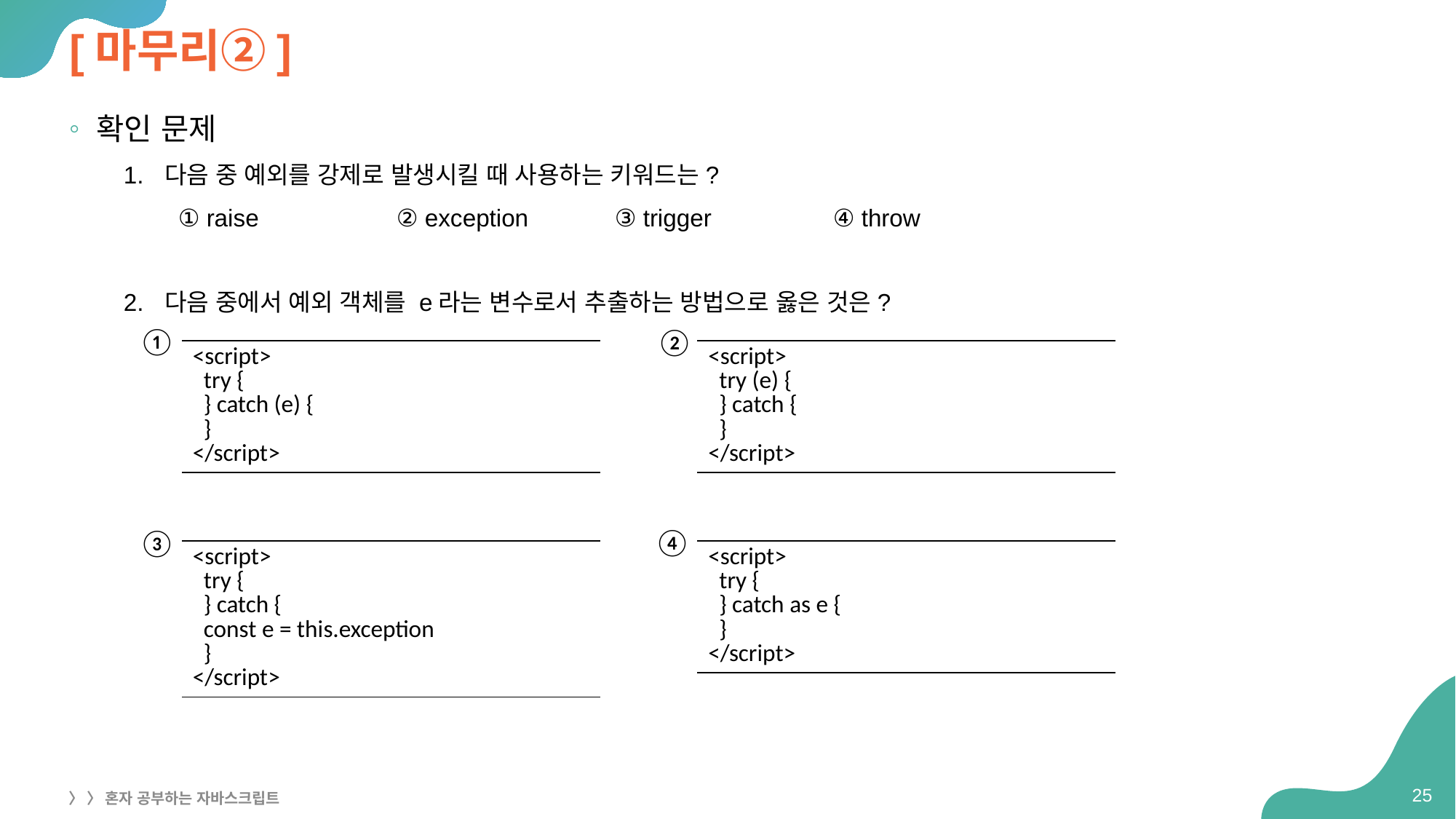

# [마무리②]
확인 문제
다음 중 예외를 강제로 발생시킬 때 사용하는 키워드는?
① raise 		② exception 	③ trigger 		④ throw

다음 중에서 예외 객체를 e라는 변수로서 추출하는 방법으로 옳은 것은?

①
②
| <script> try { } catch (e) { } </script> |
| --- |
| <script> try (e) { } catch { } </script> |
| --- |
④
③
| <script> try { } catch { const e = this.exception } </script> |
| --- |
| <script> try { } catch as e { } </script> |
| --- |
25
〉 〉 혼자 공부하는 자바스크립트